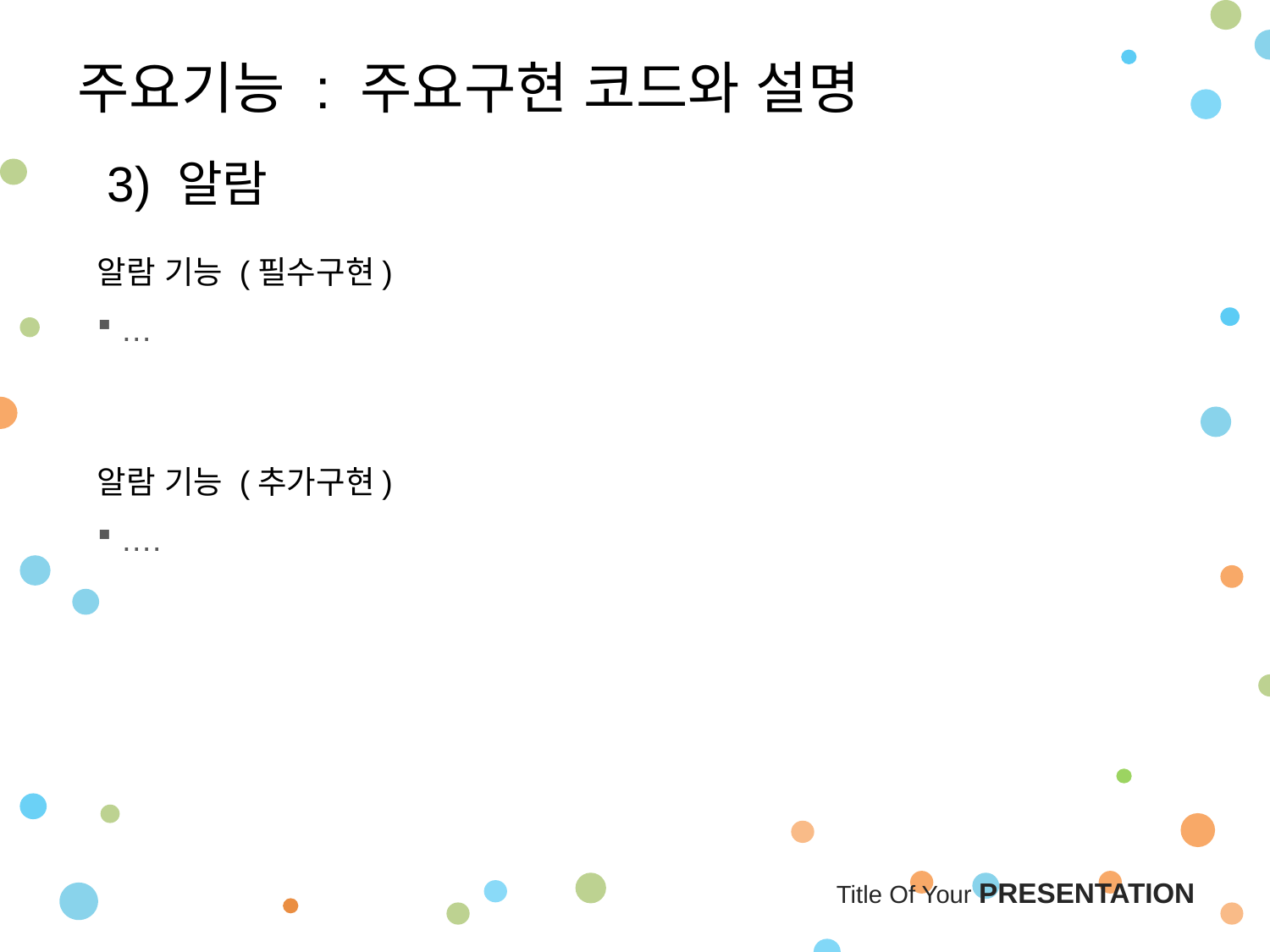

주요기능 : 주요구현 코드와 설명

3) 알람

알람 기능 (필수구현)
 …
알람 기능 (추가구현)
 ….
 Title Of Your PRESENTATION